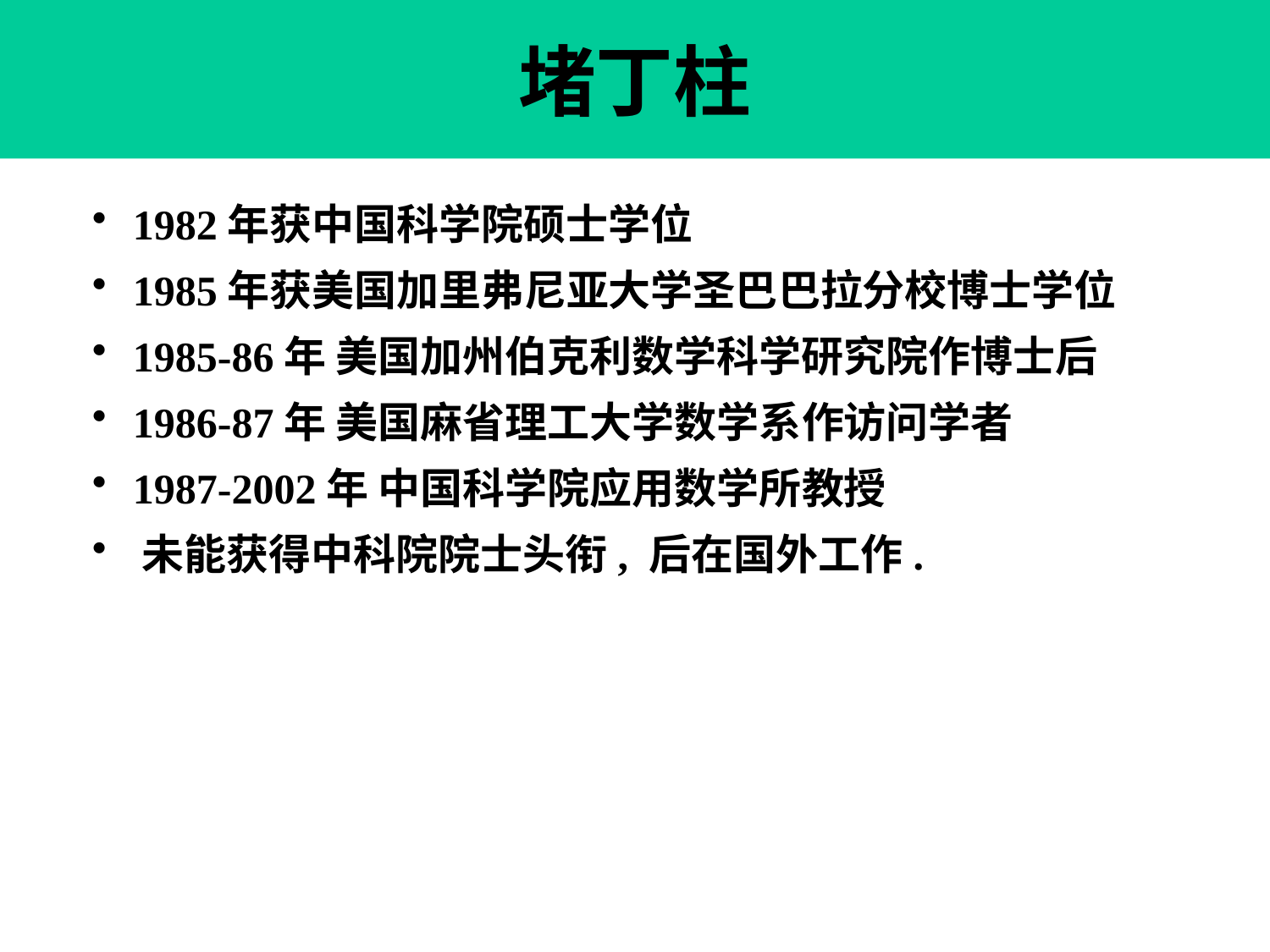

# 堵丁柱
 1982年获中国科学院硕士学位
 1985年获美国加里弗尼亚大学圣巴巴拉分校博士学位
 1985-86年 美国加州伯克利数学科学研究院作博士后
 1986-87年 美国麻省理工大学数学系作访问学者
 1987-2002年 中国科学院应用数学所教授
 未能获得中科院院士头衔, 后在国外工作.